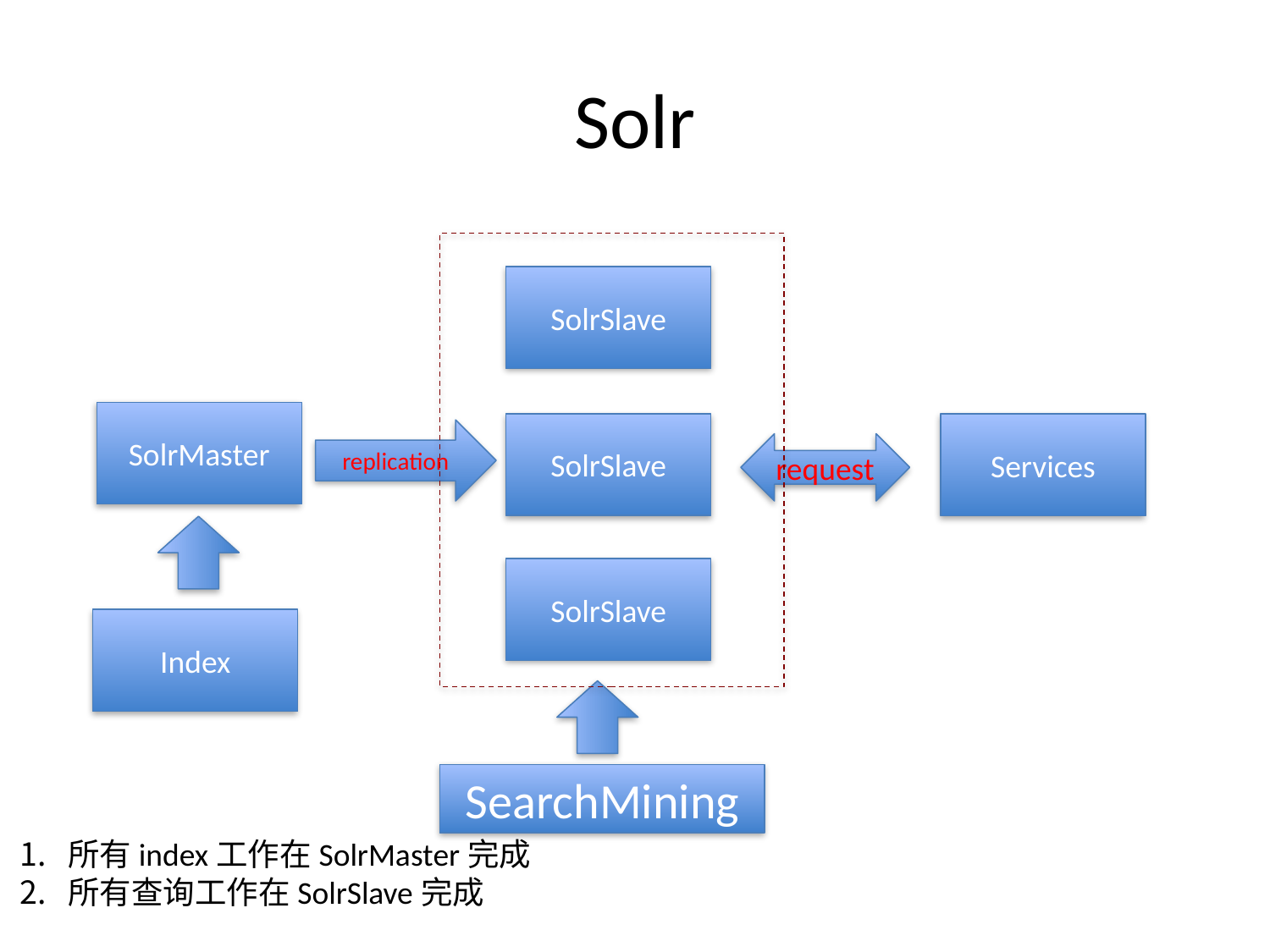

# Solr

SolrSlave
SolrMaster
SolrSlave
Services
replication
request

SolrSlave
Index

SearchMining
所有index工作在SolrMaster完成
所有查询工作在SolrSlave完成